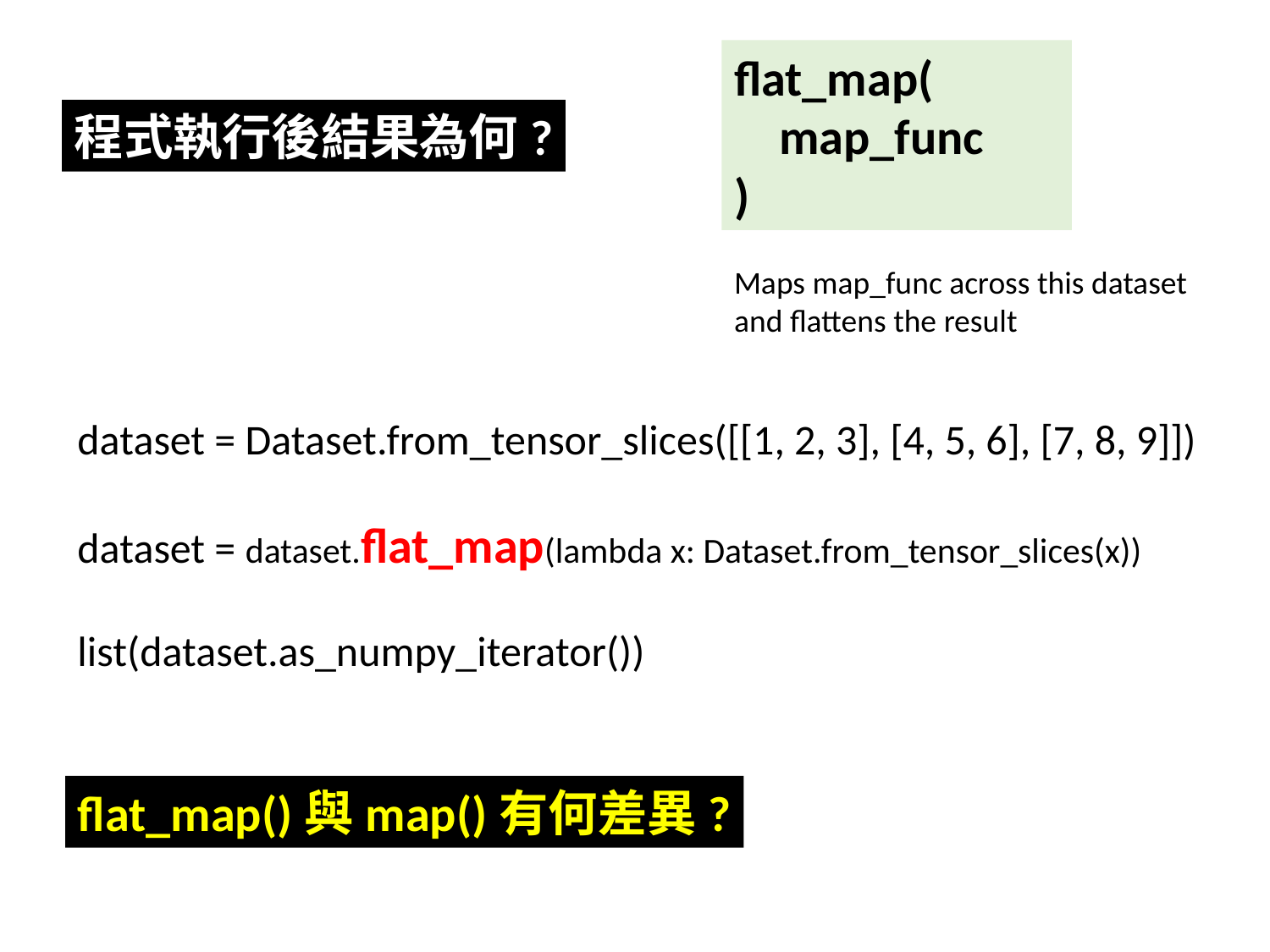

flat_map(
    map_func
)
程式執行後結果為何?
Maps map_func across this dataset and flattens the result
dataset = Dataset.from_tensor_slices([[1, 2, 3], [4, 5, 6], [7, 8, 9]])

dataset = dataset.flat_map(lambda x: Dataset.from_tensor_slices(x))

list(dataset.as_numpy_iterator())
flat_map()與map()有何差異?